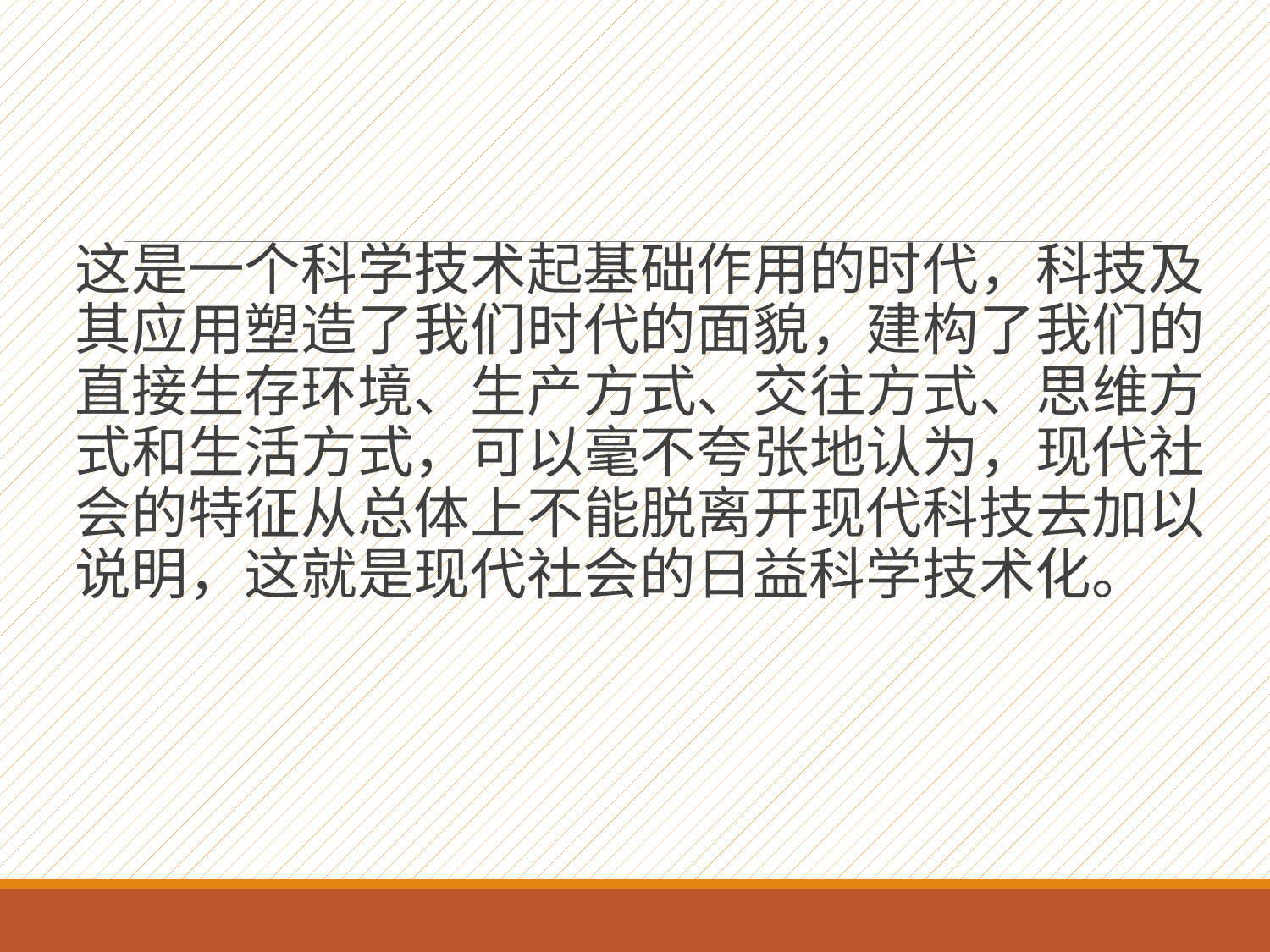

这是一个科学技术起基础作用的时代，科技及其应用塑造了我们时代的面貌，建构了我们的直接生存环境、生产方式、交往方式、思维方式和生活方式，可以毫不夸张地认为，现代社会的特征从总体上不能脱离开现代科技去加以说明，这就是现代社会的日益科学技术化。